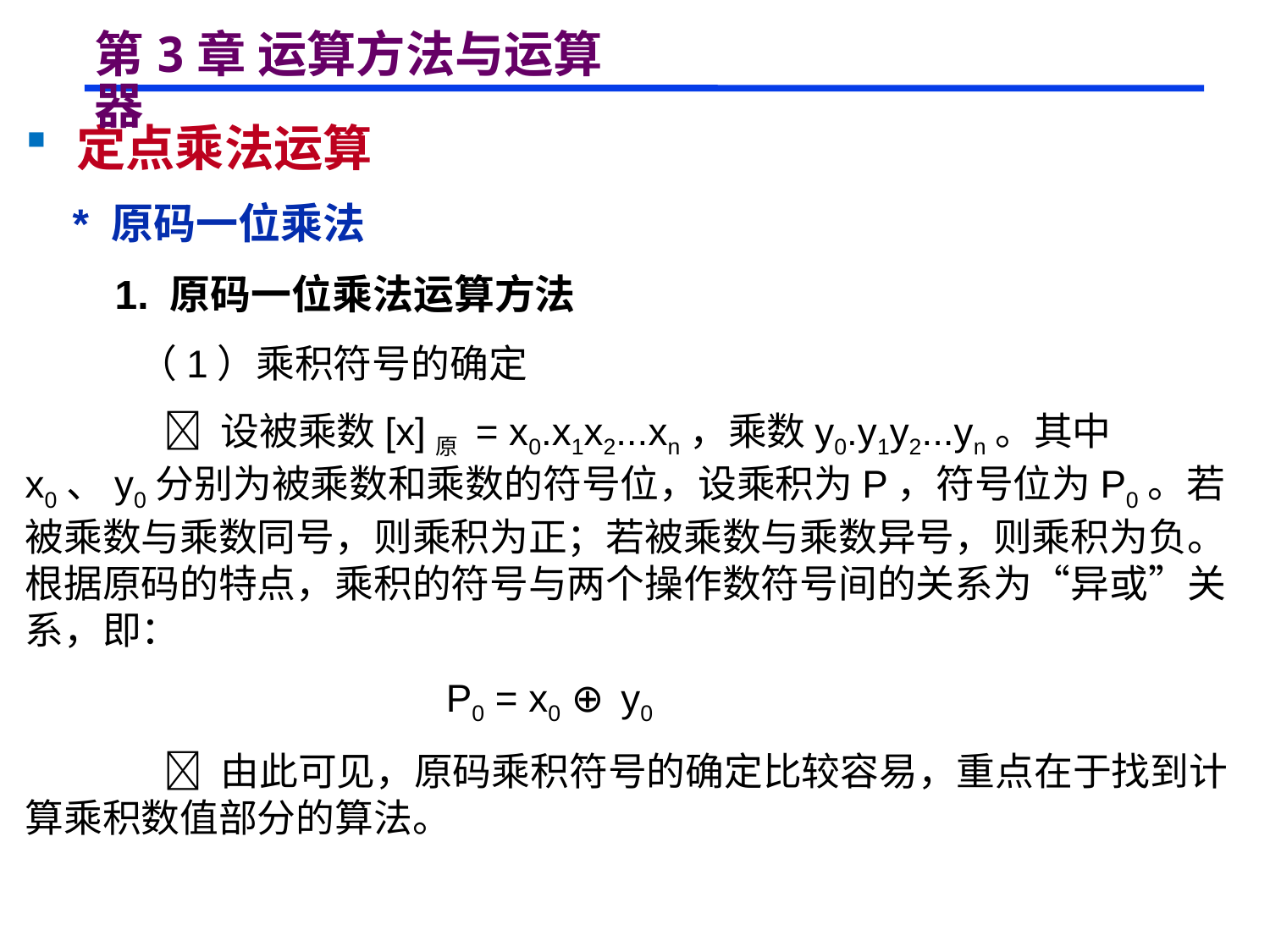

# 第3章 运算方法与运算器
 定点乘法运算
    * 原码一位乘法
        1. 原码一位乘法运算方法
            （1）乘积符号的确定
                ♦ 设被乘数[x]原 = x0.x1x2...xn，乘数y0.y1y2...yn。其中x0、y0分别为被乘数和乘数的符号位，设乘积为P，符号位为P0。若被乘数与乘数同号，则乘积为正；若被乘数与乘数异号，则乘积为负。根据原码的特点，乘积的符号与两个操作数符号间的关系为“异或”关系，即：
                                       P0 = x0 ⊕ y0
                ♦ 由此可见，原码乘积符号的确定比较容易，重点在于找到计算乘积数值部分的算法。